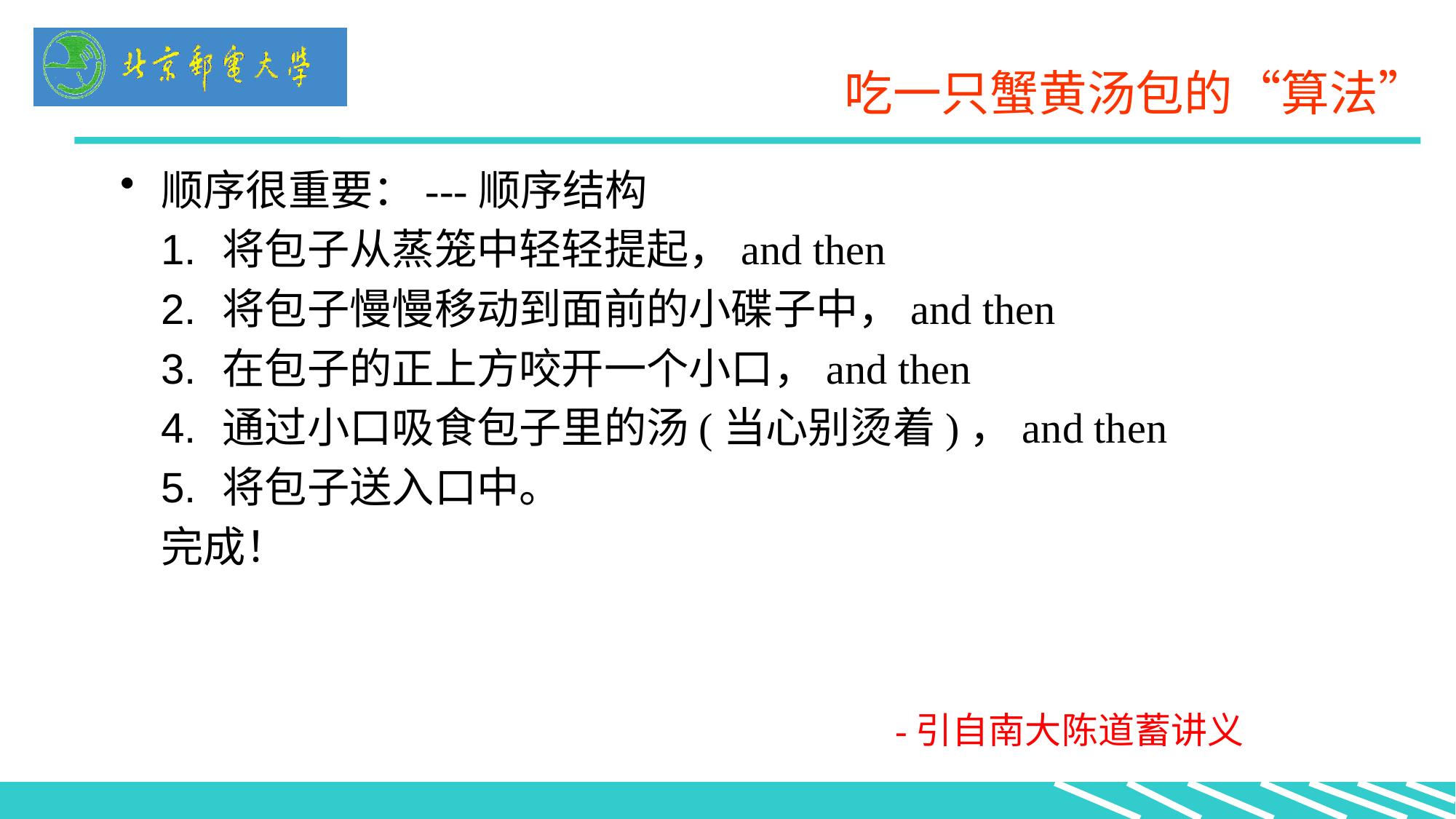

# 吃一只蟹黄汤包的“算法”
顺序很重要：---顺序结构
将包子从蒸笼中轻轻提起，and then
将包子慢慢移动到面前的小碟子中，and then
在包子的正上方咬开一个小口，and then
通过小口吸食包子里的汤(当心别烫着)，and then
将包子送入口中。
完成！
-引自南大陈道蓄讲义